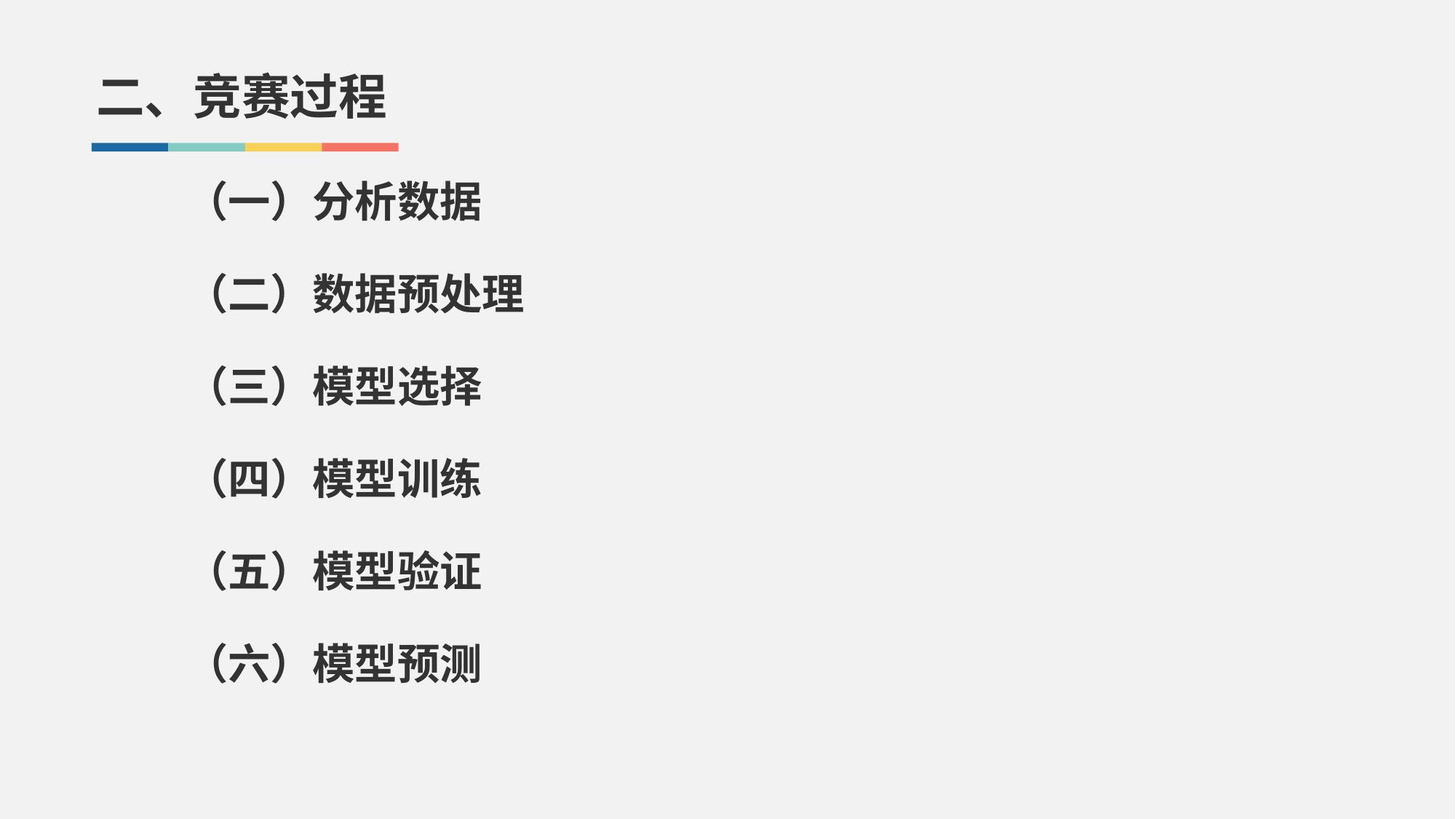

二、竞赛过程

（一）分析数据
（二）数据预处理
（三）模型选择
（四）模型训练
（五）模型验证
（六）模型预测